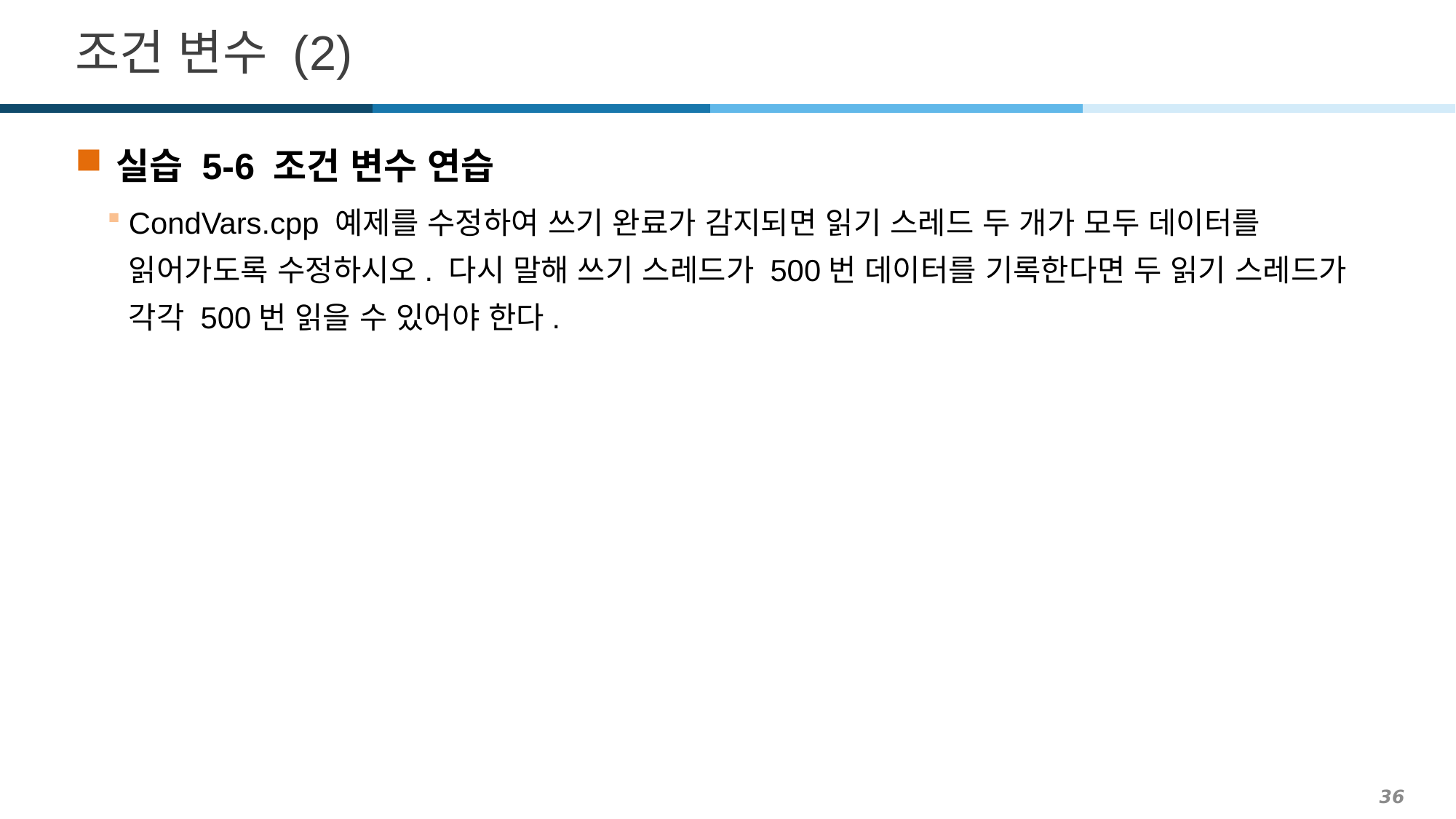

# 조건 변수 (2)
실습 5-6 조건 변수 연습
CondVars.cpp 예제를 수정하여 쓰기 완료가 감지되면 읽기 스레드 두 개가 모두 데이터를 읽어가도록 수정하시오. 다시 말해 쓰기 스레드가 500번 데이터를 기록한다면 두 읽기 스레드가 각각 500번 읽을 수 있어야 한다.